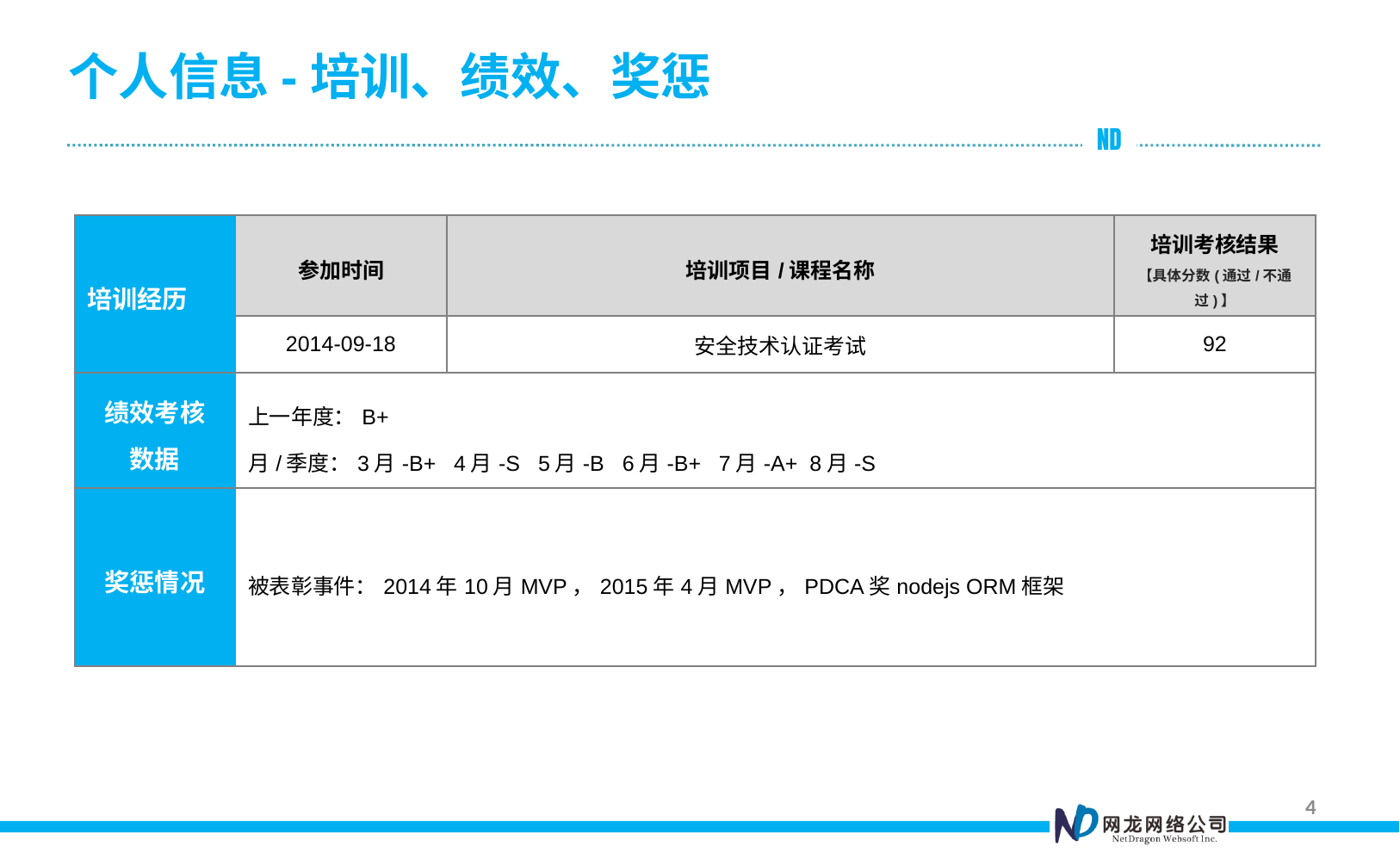

# 个人信息-培训、绩效、奖惩
| 培训经历 | 参加时间 | 培训项目/课程名称 | 培训考核结果 【具体分数(通过/不通过)】 |
| --- | --- | --- | --- |
|  | 2014-09-18 | 安全技术认证考试 | 92 |
| 绩效考核 数据 | 上一年度：B+ 月/季度：3月-B+ 4月-S 5月-B 6月-B+ 7月-A+ 8月-S |  |  |
| 奖惩情况 | 被表彰事件：2014年10月MVP，2015年4月MVP，PDCA奖nodejs ORM框架 |  |  |
4